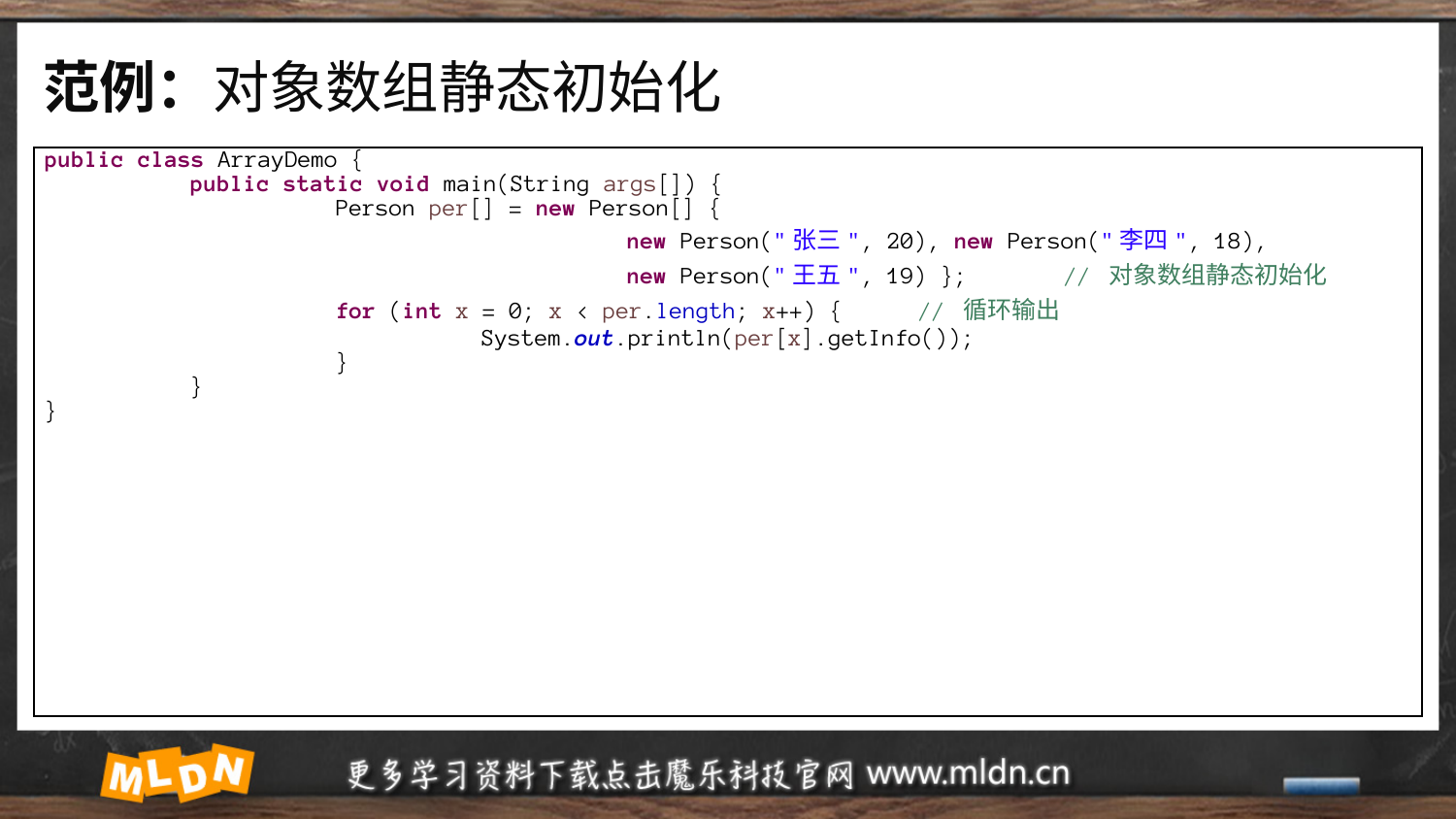

# 范例：对象数组静态初始化
| public class ArrayDemo { public static void main(String args[]) { Person per[] = new Person[] { new Person("张三", 20), new Person("李四", 18), new Person("王五", 19) }; // 对象数组静态初始化 for (int x = 0; x < per.length; x++) { // 循环输出 System.out.println(per[x].getInfo()); } } } |
| --- |